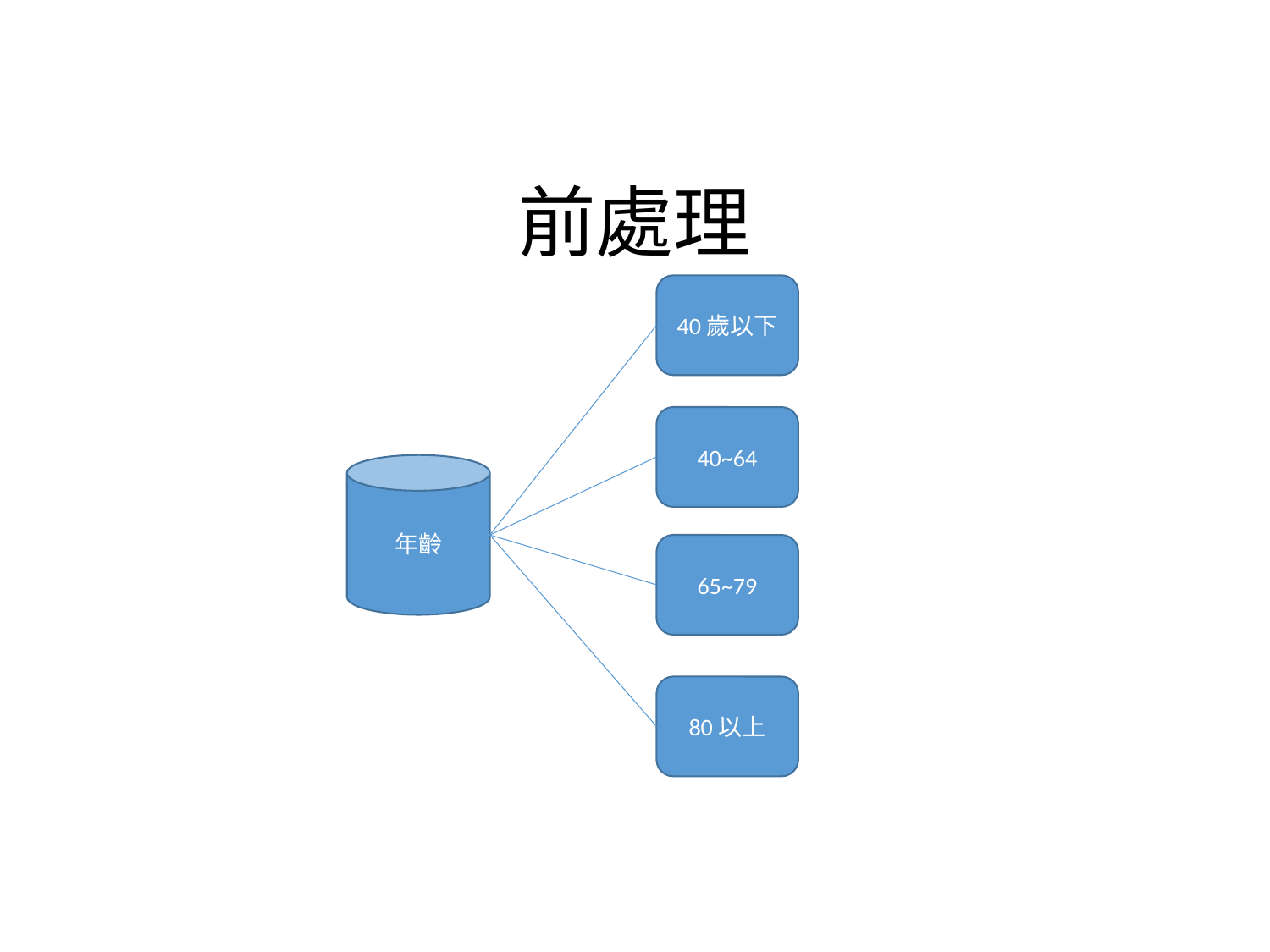

# 前處理
40歲以下
40~64
年齡
65~79
80以上